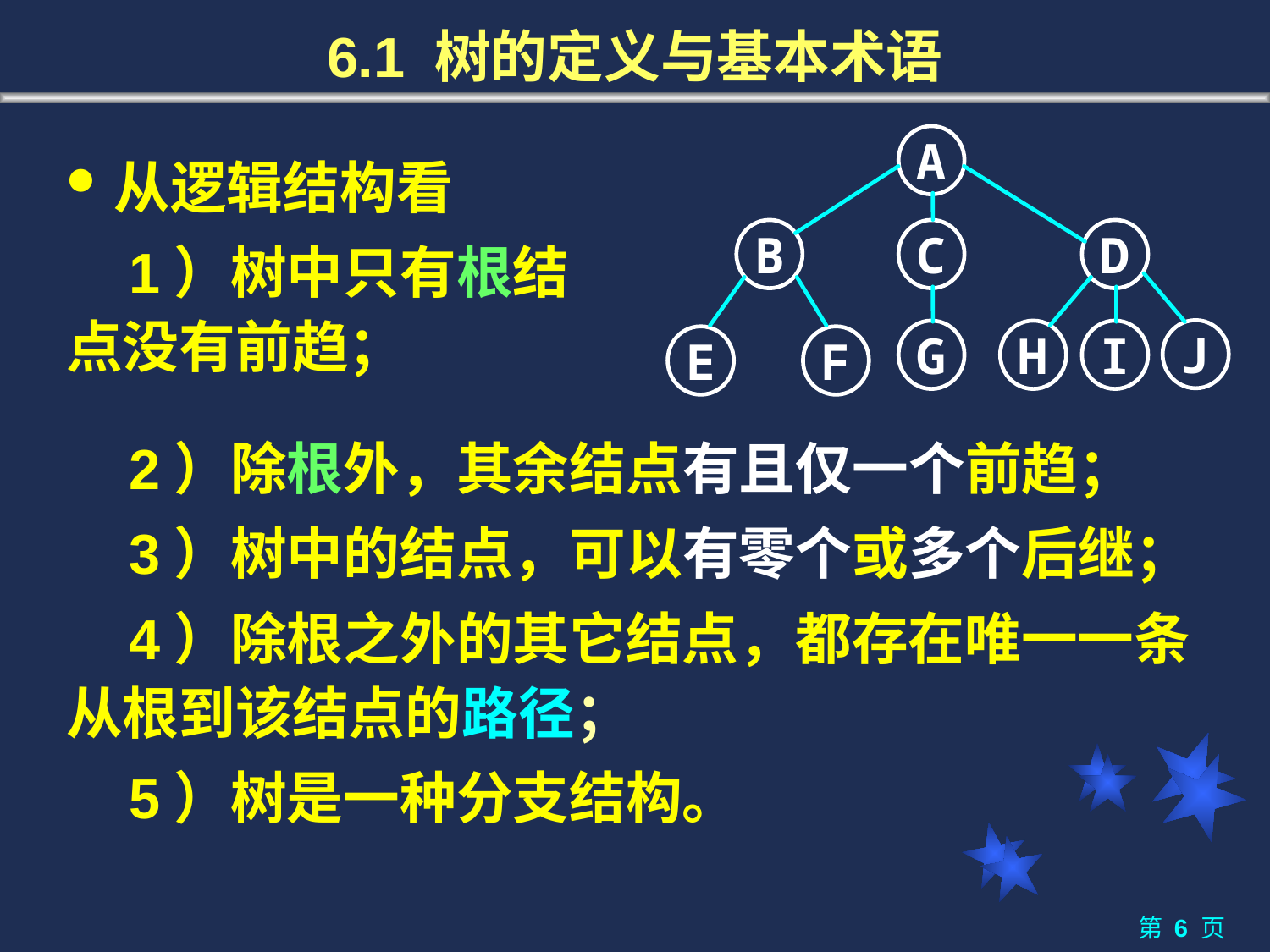

# 6.1 树的定义与基本术语
A

B
C
D

J
G
H
I
E
F
从逻辑结构看
    1）树中只有根结点没有前趋；
    2）除根外，其余结点有且仅一个前趋；
    3）树中的结点，可以有零个或多个后继；
    4）除根之外的其它结点，都存在唯一一条从根到该结点的路径；
    5）树是一种分支结构。
第 6 页